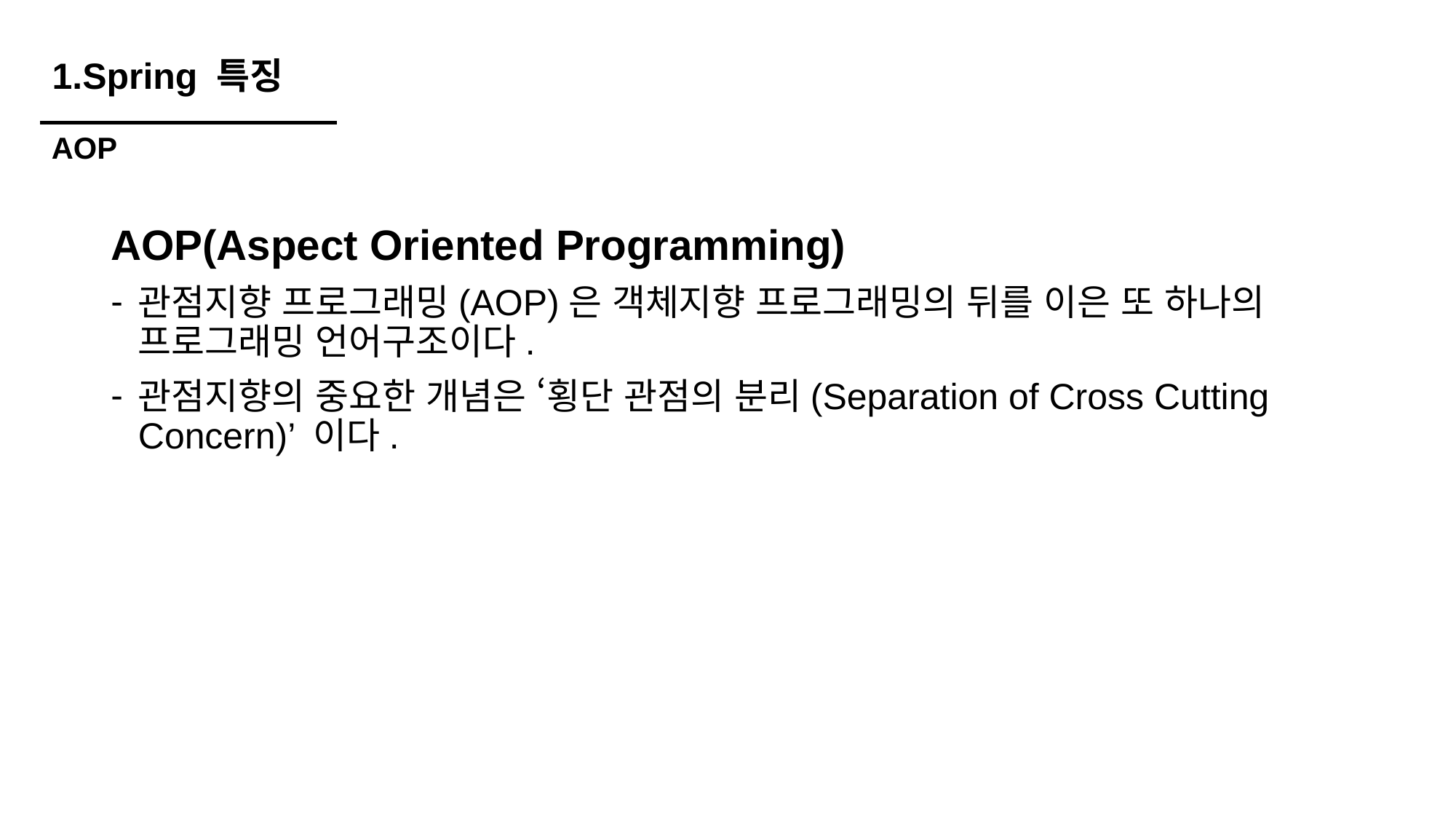

# 1.Spring 특징
AOP
AOP(Aspect Oriented Programming)
관점지향 프로그래밍(AOP)은 객체지향 프로그래밍의 뒤를 이은 또 하나의 프로그래밍 언어구조이다.
관점지향의 중요한 개념은 ‘횡단 관점의 분리(Separation of Cross Cutting Concern)’ 이다.